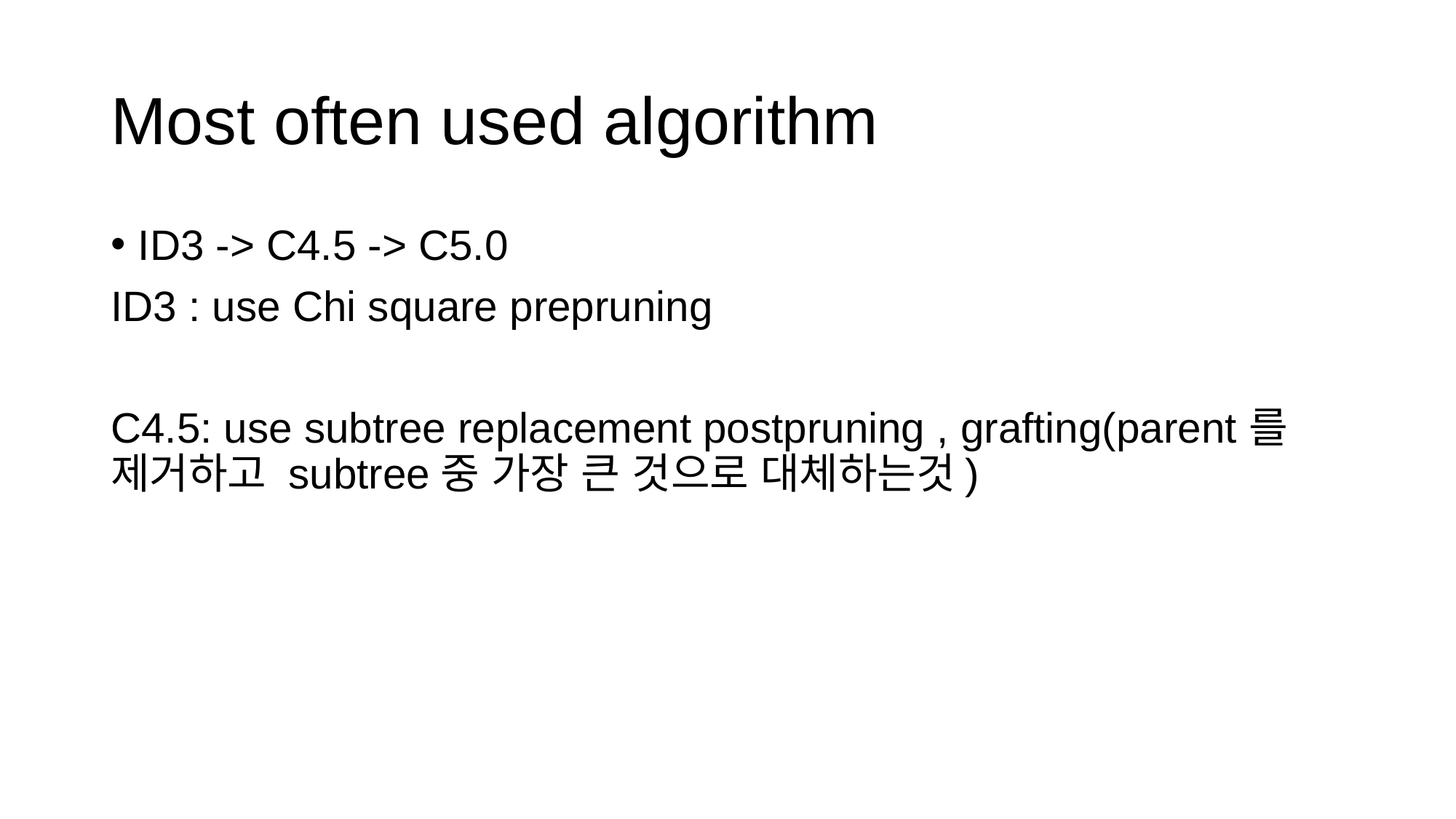

# Most often used algorithm
ID3 -> C4.5 -> C5.0
ID3 : use Chi square prepruning

C4.5: use subtree replacement postpruning , grafting(parent를 제거하고 subtree중 가장 큰 것으로 대체하는것)